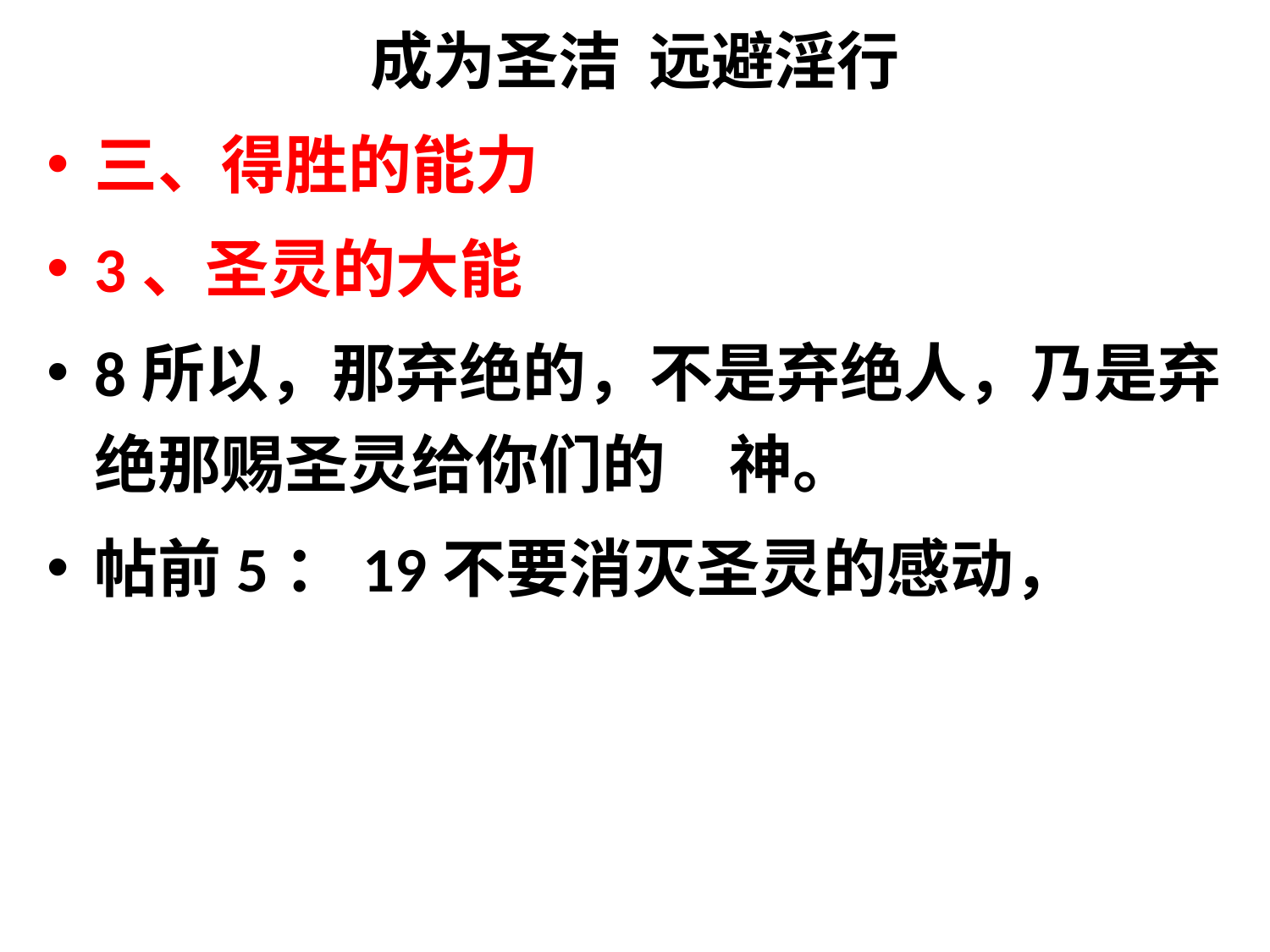

# 成为圣洁  远避淫行
三、得胜的能力
3、圣灵的大能
8所以，那弃绝的，不是弃绝人，乃是弃绝那赐圣灵给你们的　神。
帖前5：19不要消灭圣灵的感动，